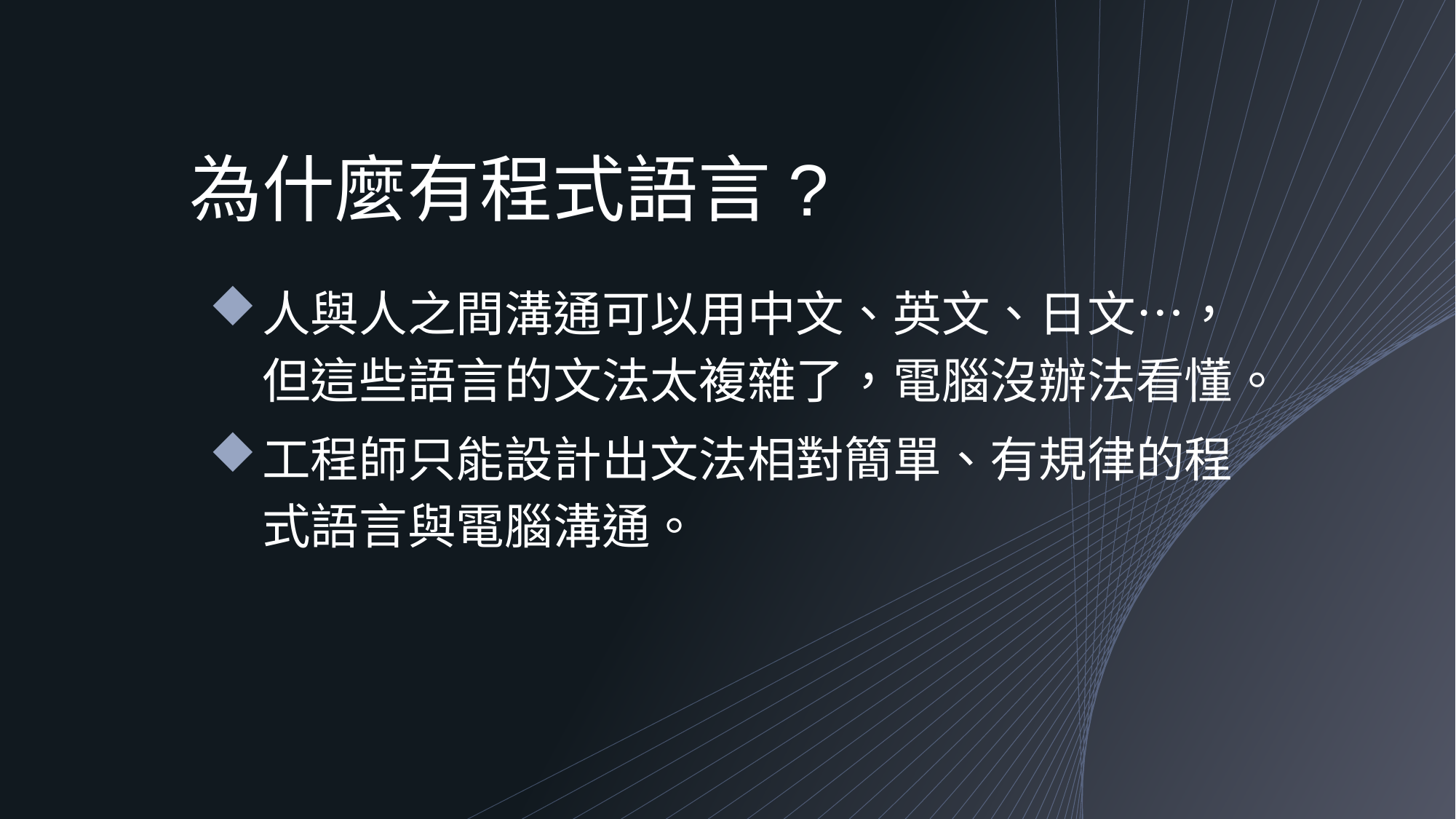

# 為什麼有程式語言?
人與人之間溝通可以用中文、英文、日文…，但這些語言的文法太複雜了，電腦沒辦法看懂。
工程師只能設計出文法相對簡單、有規律的程式語言與電腦溝通。